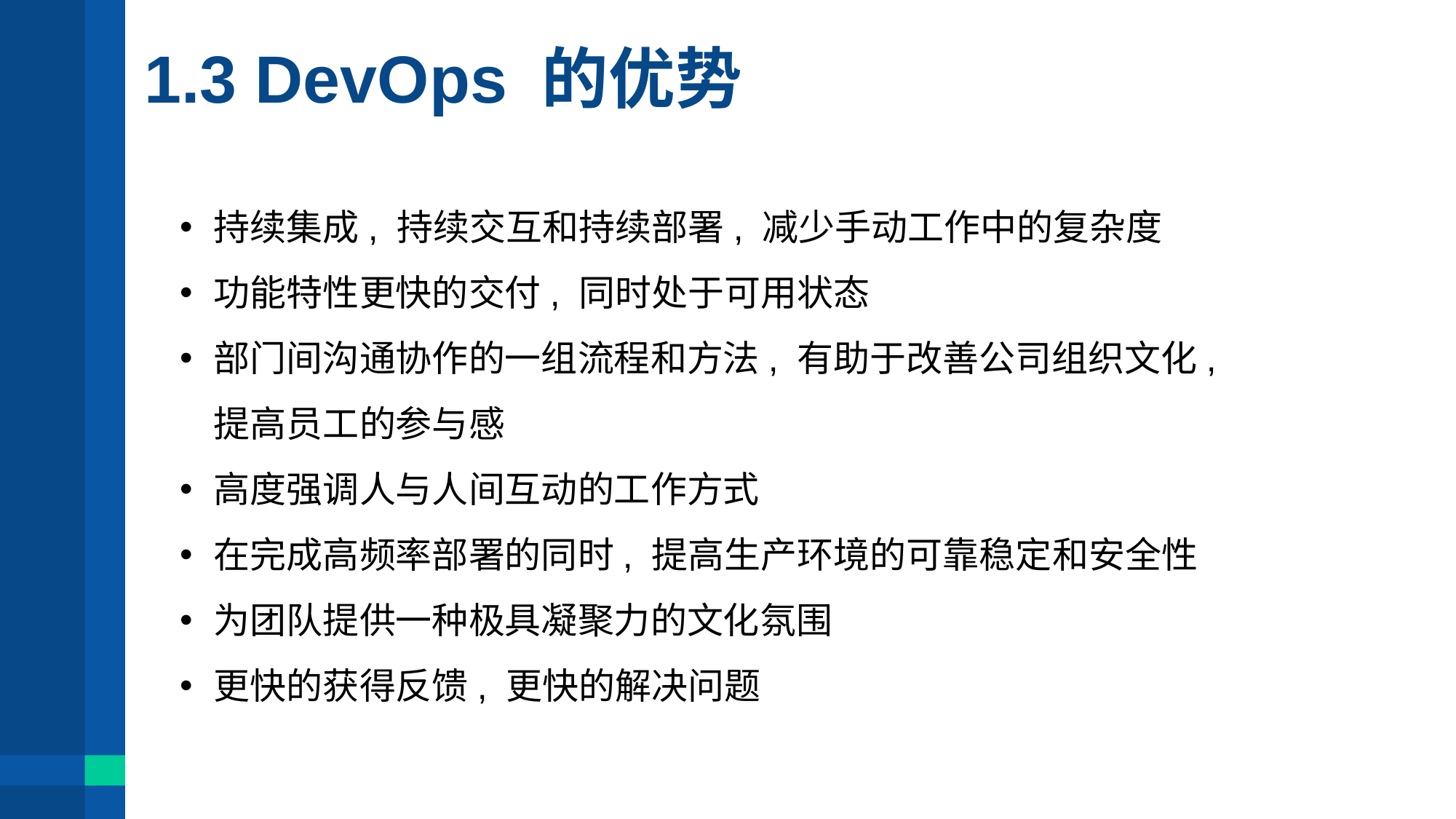

# 1.3 DevOps 的优势
持续集成, 持续交互和持续部署, 减少手动工作中的复杂度
功能特性更快的交付, 同时处于可用状态
部门间沟通协作的一组流程和方法, 有助于改善公司组织文化, 提高员工的参与感
高度强调人与人间互动的工作方式
在完成高频率部署的同时, 提高生产环境的可靠稳定和安全性
为团队提供一种极具凝聚力的文化氛围
更快的获得反馈, 更快的解决问题